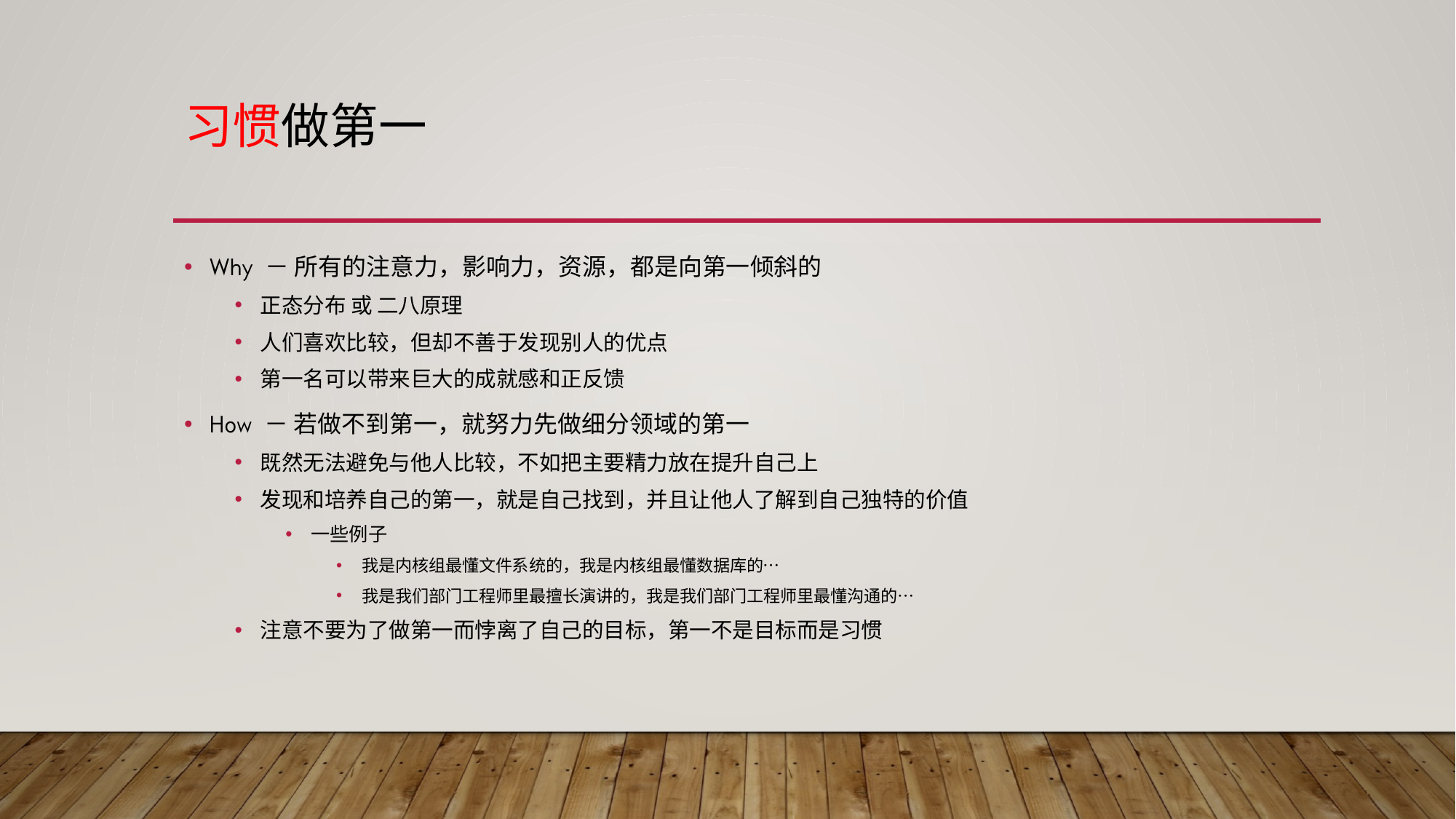

# 习惯做第一
Why － 所有的注意力，影响力，资源，都是向第一倾斜的
正态分布 或 二八原理
人们喜欢比较，但却不善于发现别人的优点
第一名可以带来巨大的成就感和正反馈
How － 若做不到第一，就努力先做细分领域的第一
既然无法避免与他人比较，不如把主要精力放在提升自己上
发现和培养自己的第一，就是自己找到，并且让他人了解到自己独特的价值
一些例子
我是内核组最懂文件系统的，我是内核组最懂数据库的…
我是我们部门工程师里最擅长演讲的，我是我们部门工程师里最懂沟通的…
注意不要为了做第一而悖离了自己的目标，第一不是目标而是习惯